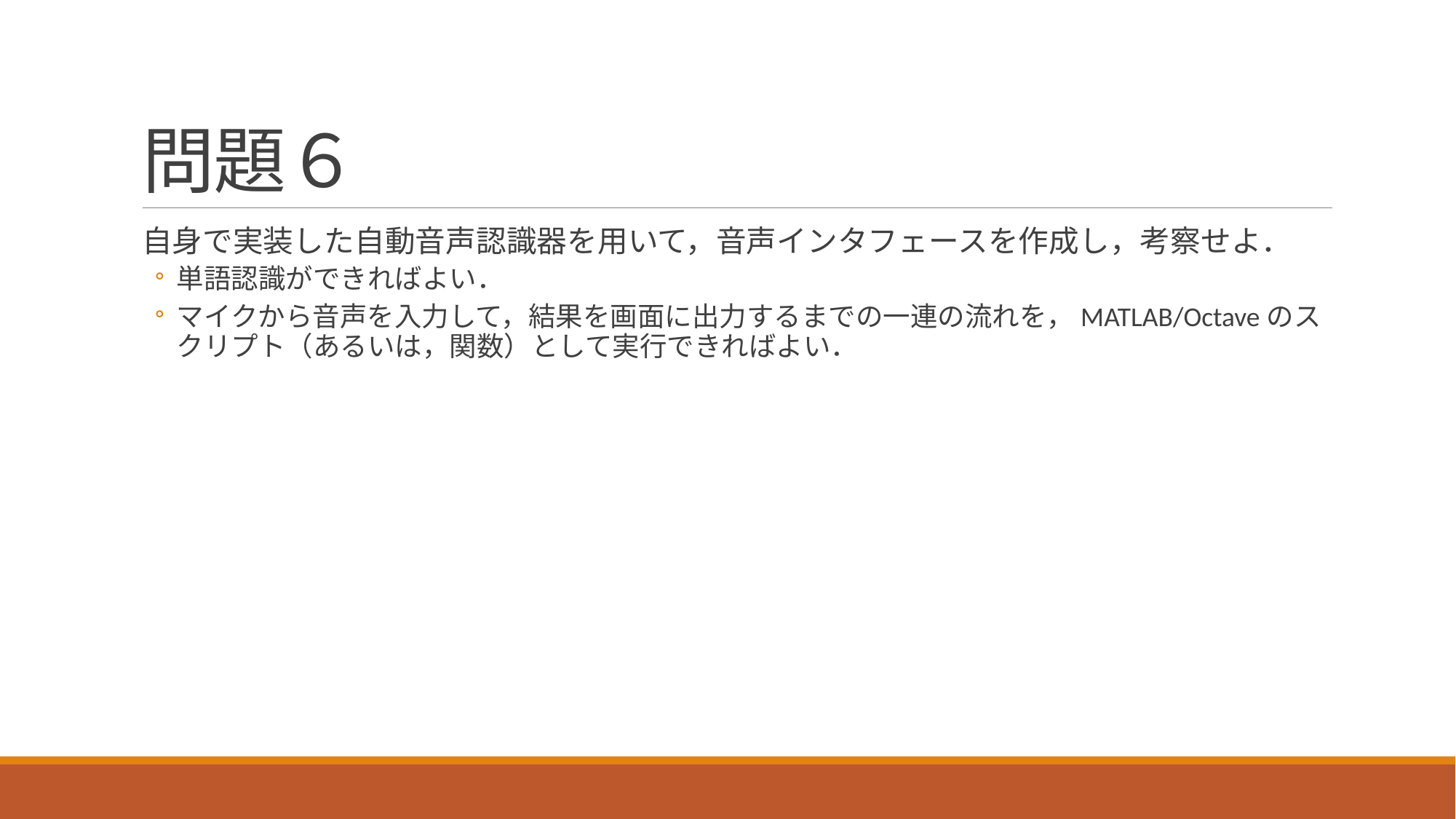

# 問題６
自身で実装した自動音声認識器を用いて，音声インタフェースを作成し，考察せよ．
単語認識ができればよい．
マイクから音声を入力して，結果を画面に出力するまでの一連の流れを，MATLAB/Octaveのスクリプト（あるいは，関数）として実行できればよい．